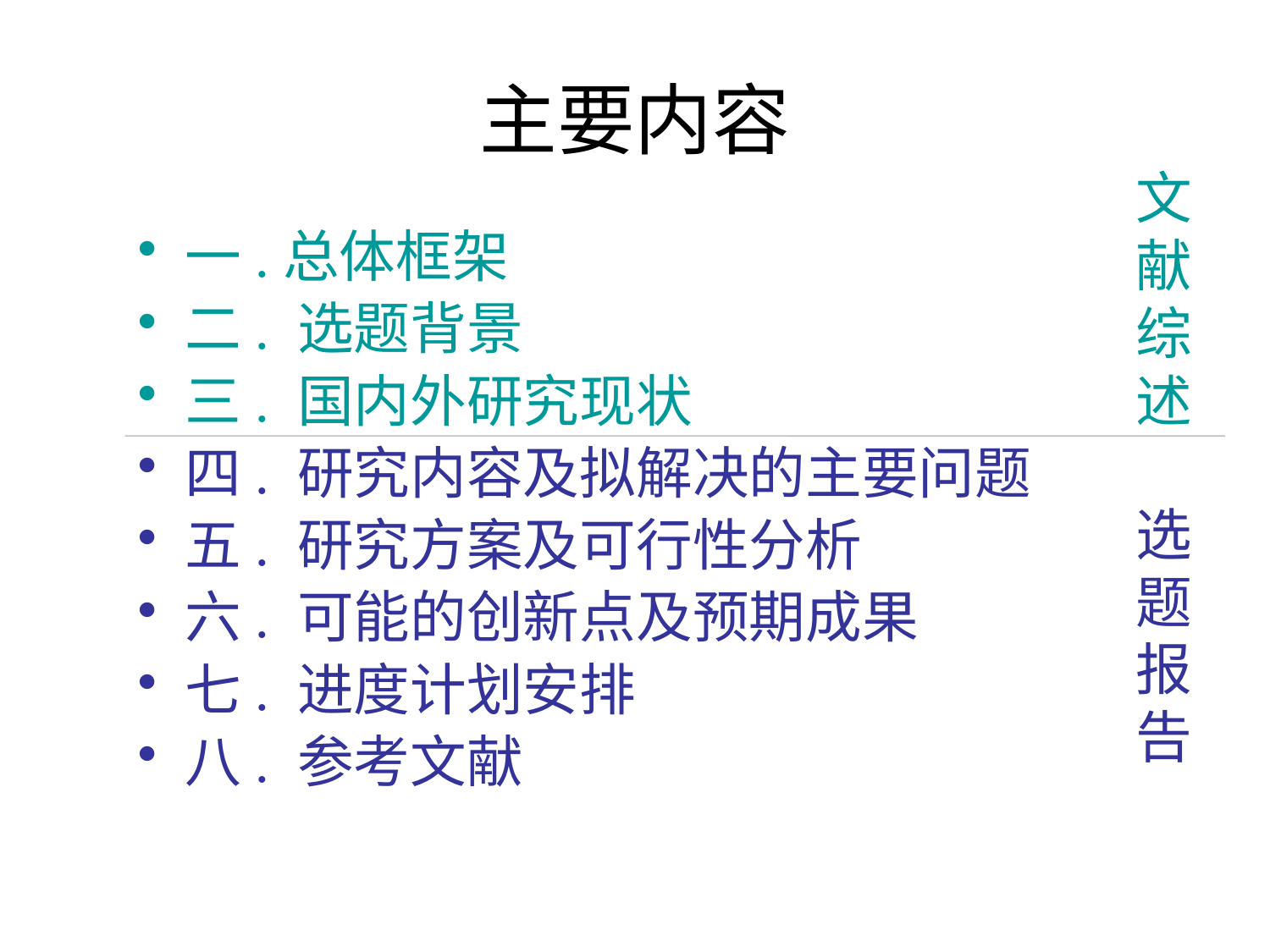

# 主要内容
文献
综述
一.总体框架
二. 选题背景
三. 国内外研究现状
四. 研究内容及拟解决的主要问题
五. 研究方案及可行性分析
六. 可能的创新点及预期成果
七. 进度计划安排
八. 参考文献

选
题
报
告